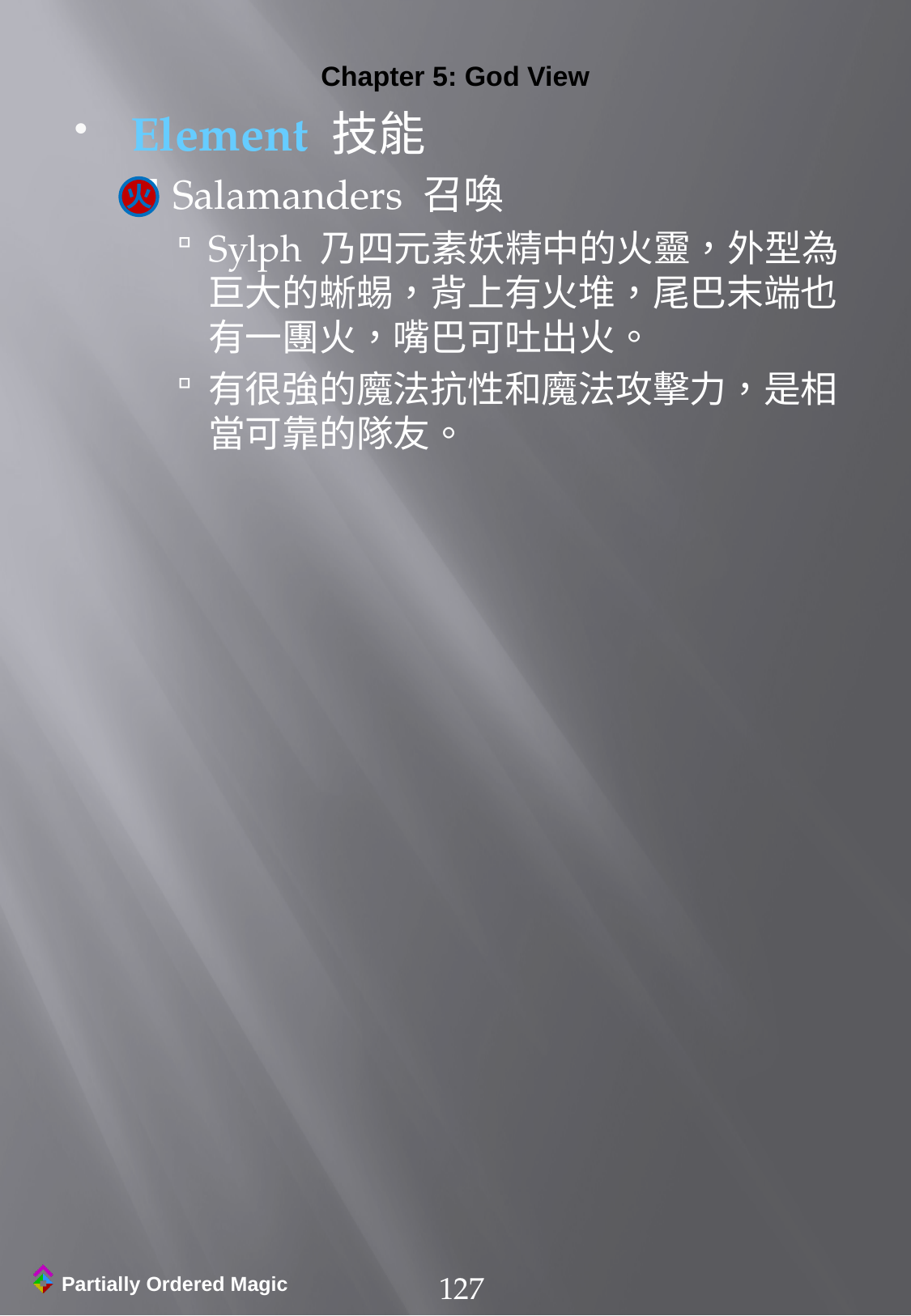

# Chapter 5: God View
Element 技能
Salamanders 召喚
Sylph 乃四元素妖精中的火靈，外型為巨大的蜥蜴，背上有火堆，尾巴末端也有一團火，嘴巴可吐出火。
有很強的魔法抗性和魔法攻擊力，是相當可靠的隊友。

火